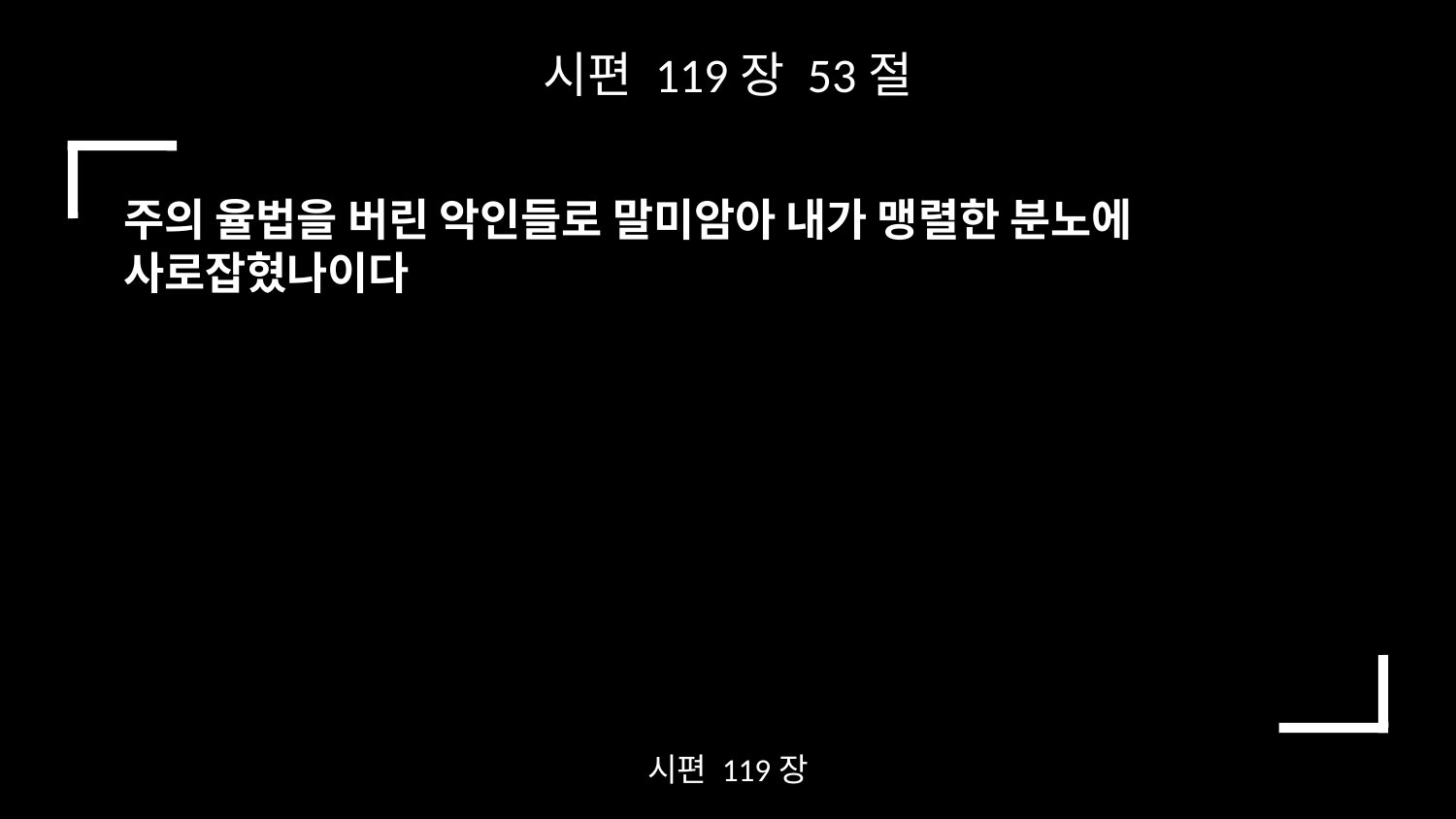

시편 119장 53절

주의 율법을 버린 악인들로 말미암아 내가 맹렬한 분노에 사로잡혔나이다

시편 119장